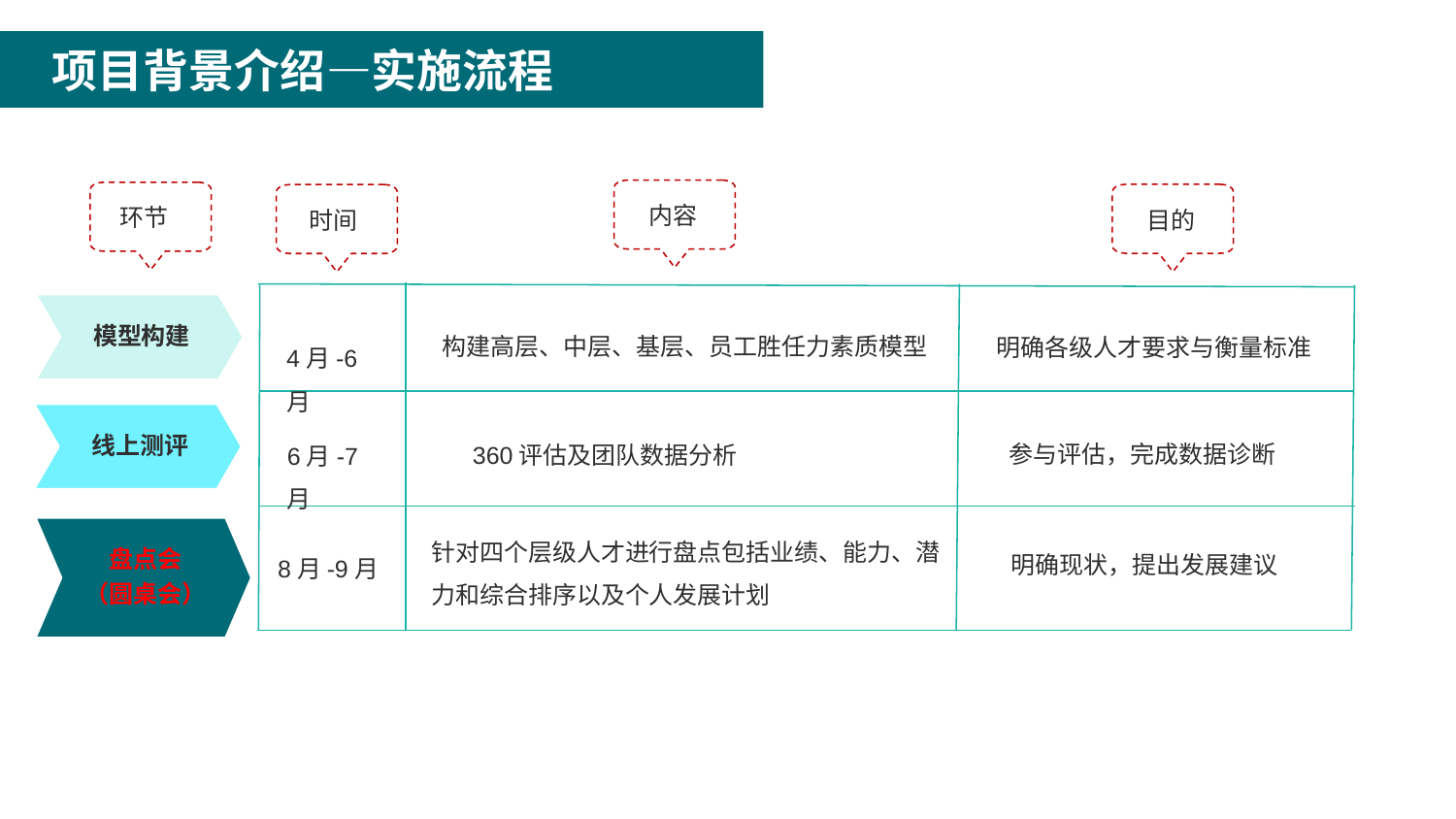

项目背景介绍—实施流程

内容

环节

时间
目的
模型构建
构建高层、中层、基层、员工胜任力素质模型
 明确各级人才要求与衡量标准
4月-6月

线上测评
参与评估，完成数据诊断
360评估及团队数据分析
6月-7月
盘点会
（圆桌会）
针对四个层级人才进行盘点包括业绩、能力、潜力和综合排序以及个人发展计划
明确现状，提出发展建议
8月-9月